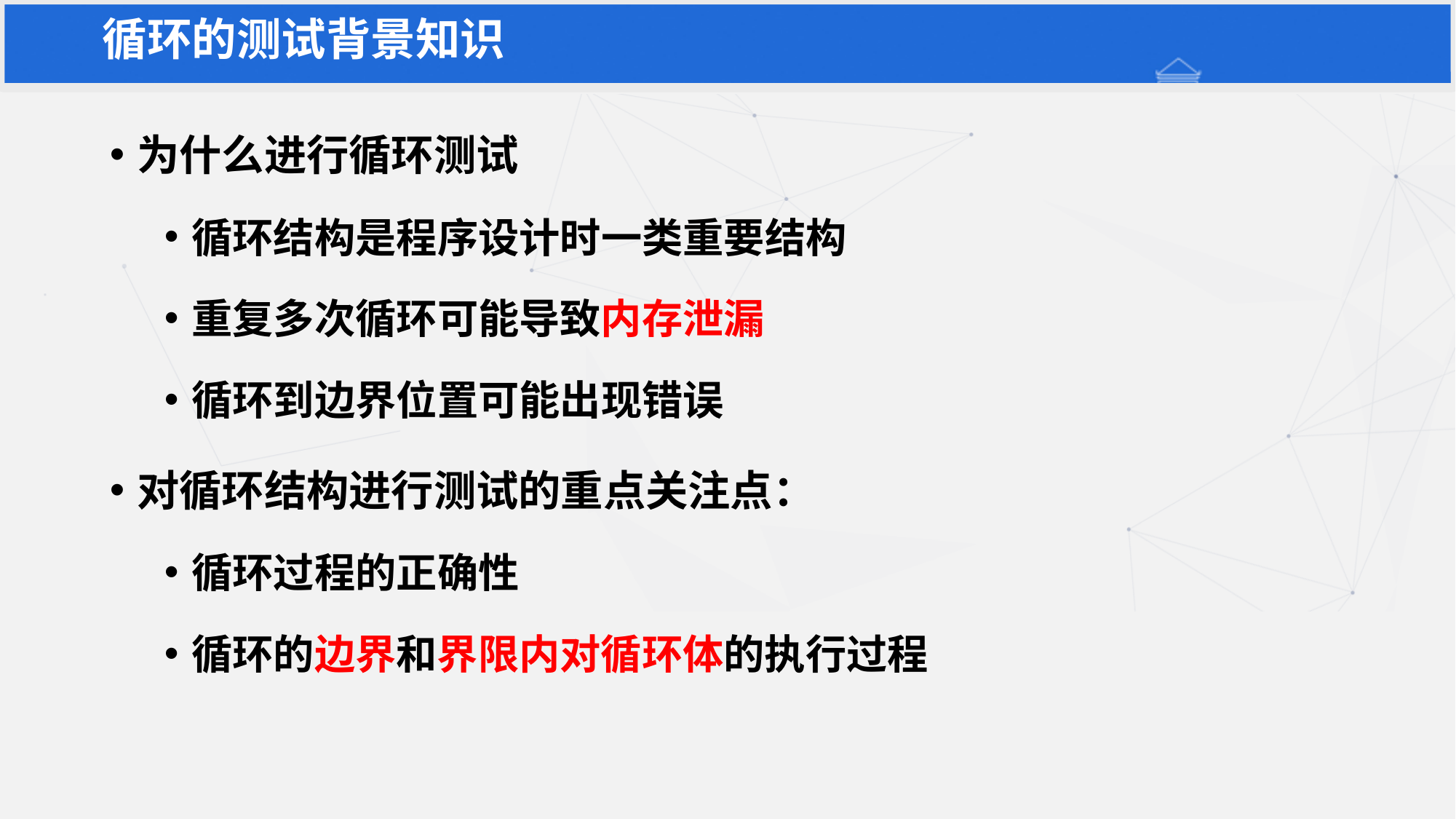

循环的测试背景知识
为什么进行循环测试
循环结构是程序设计时一类重要结构
重复多次循环可能导致内存泄漏
循环到边界位置可能出现错误
对循环结构进行测试的重点关注点：
循环过程的正确性
循环的边界和界限内对循环体的执行过程